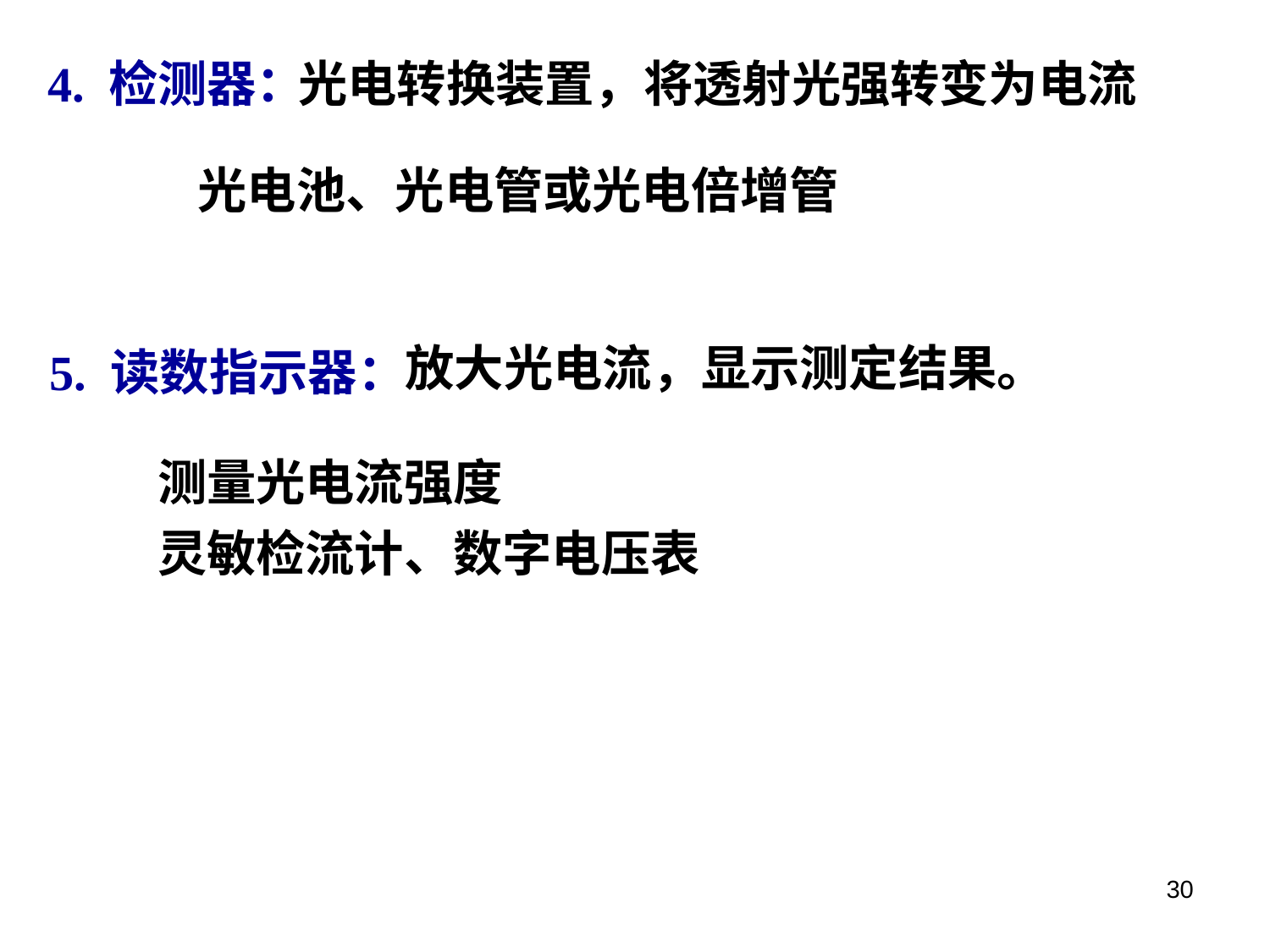

4. 检测器：
光电转换装置，将透射光强转变为电流
光电池、光电管或光电倍增管
放大光电流，显示测定结果。
5. 读数指示器：
测量光电流强度
灵敏检流计、数字电压表
30